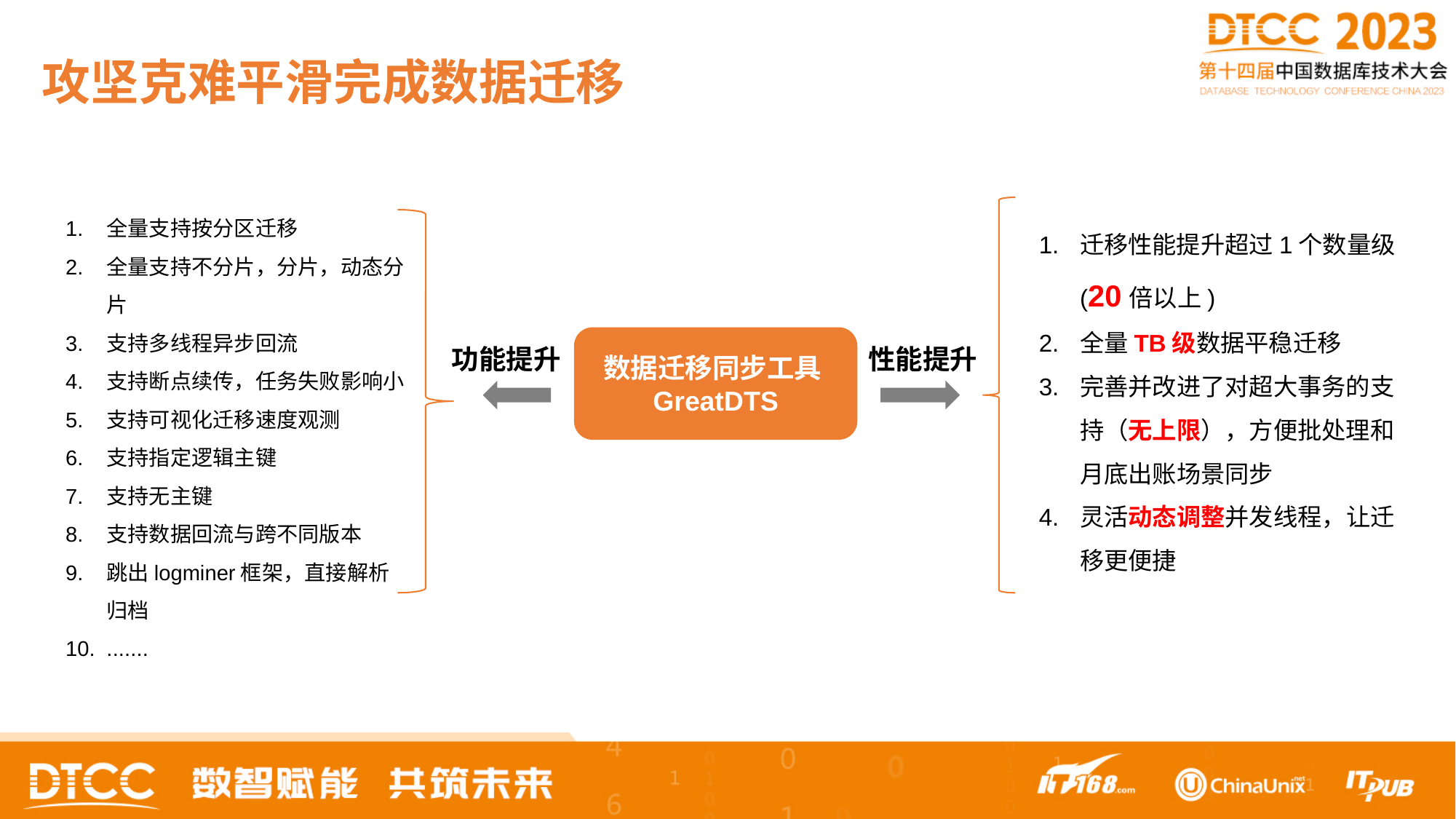

攻坚克难平滑完成数据迁移
全量支持按分区迁移
全量支持不分片，分片，动态分片
支持多线程异步回流
支持断点续传，任务失败影响小
支持可视化迁移速度观测
支持指定逻辑主键
支持无主键
支持数据回流与跨不同版本
跳出logminer框架，直接解析归档
.......

迁移性能提升超过1个数量级(20倍以上)
全量TB级数据平稳迁移
完善并改进了对超大事务的支持（无上限），方便批处理和月底出账场景同步
灵活动态调整并发线程，让迁移更便捷
数据迁移同步工具GreatDTS
功能提升
性能提升